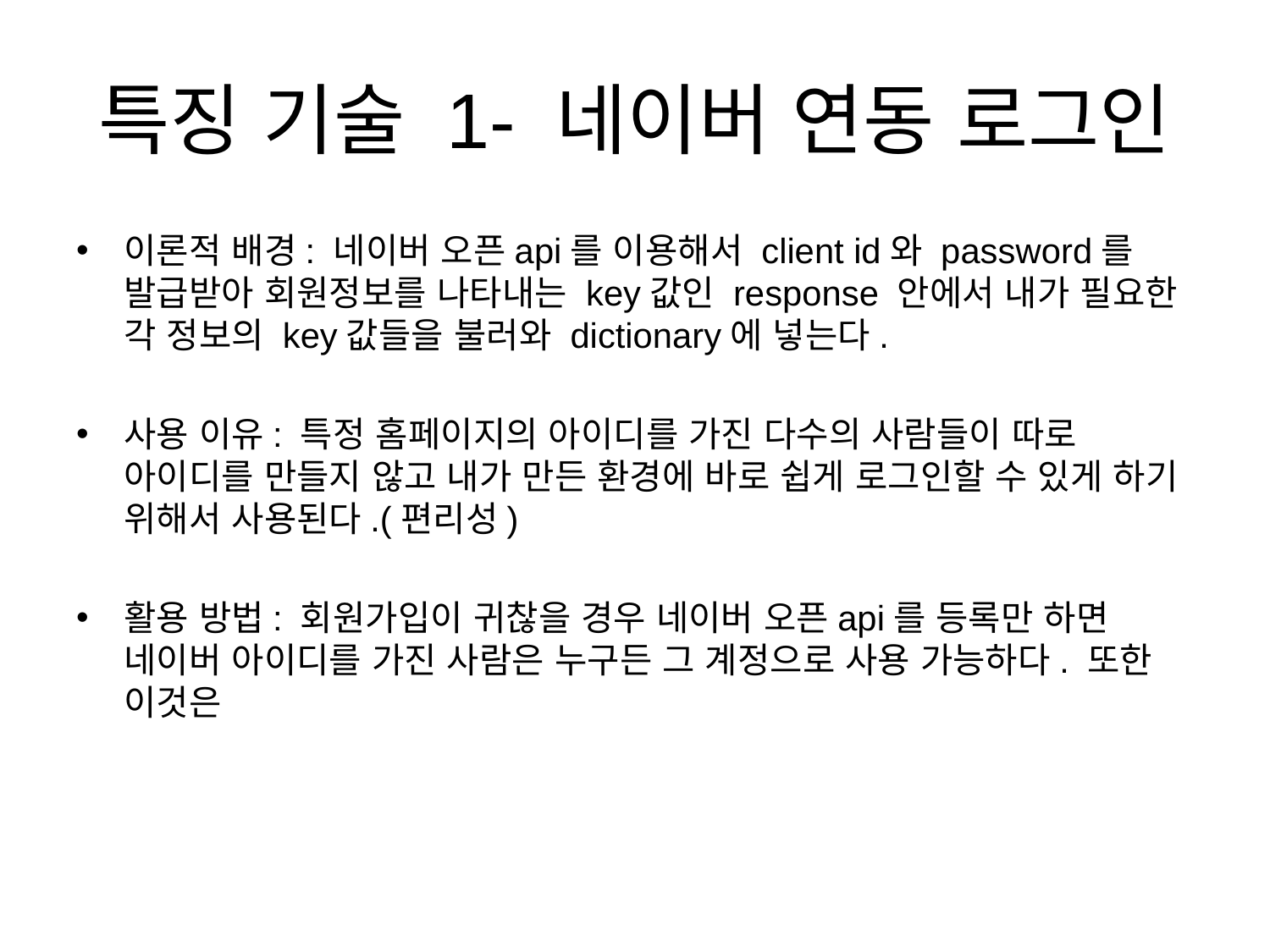

# 특징 기술 1- 네이버 연동 로그인
이론적 배경: 네이버 오픈api를 이용해서 client id와 password를 발급받아 회원정보를 나타내는 key값인 response 안에서 내가 필요한 각 정보의 key값들을 불러와 dictionary에 넣는다.

사용 이유: 특정 홈페이지의 아이디를 가진 다수의 사람들이 따로 아이디를 만들지 않고 내가 만든 환경에 바로 쉽게 로그인할 수 있게 하기 위해서 사용된다.(편리성)

활용 방법: 회원가입이 귀찮을 경우 네이버 오픈api를 등록만 하면 네이버 아이디를 가진 사람은 누구든 그 계정으로 사용 가능하다. 또한 이것은